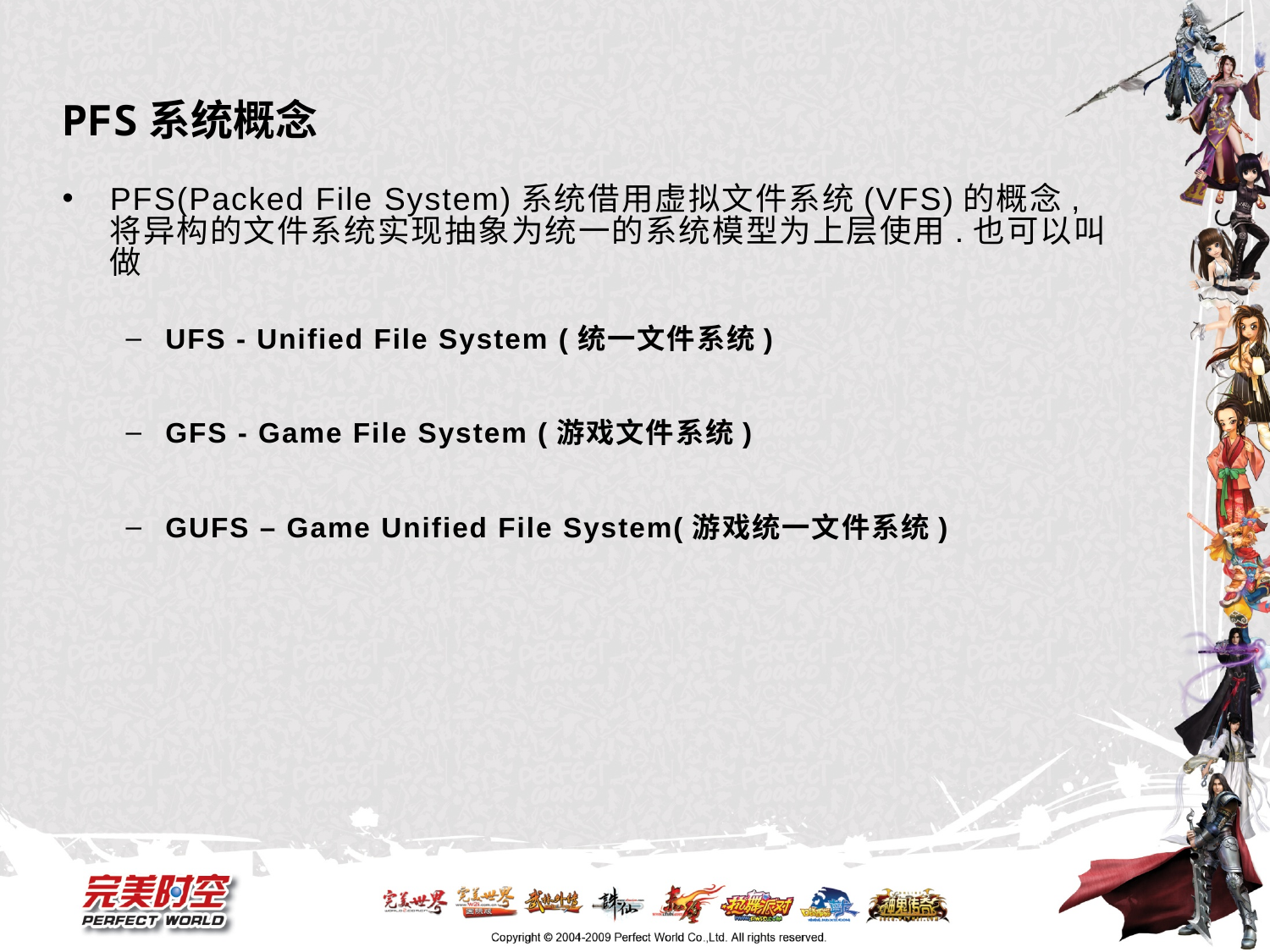

# PFS系统概念
PFS(Packed File System)系统借用虚拟文件系统(VFS)的概念,将异构的文件系统实现抽象为统一的系统模型为上层使用.也可以叫做

UFS - Unified File System (统一文件系统)

GFS - Game File System (游戏文件系统)

GUFS – Game Unified File System(游戏统一文件系统)